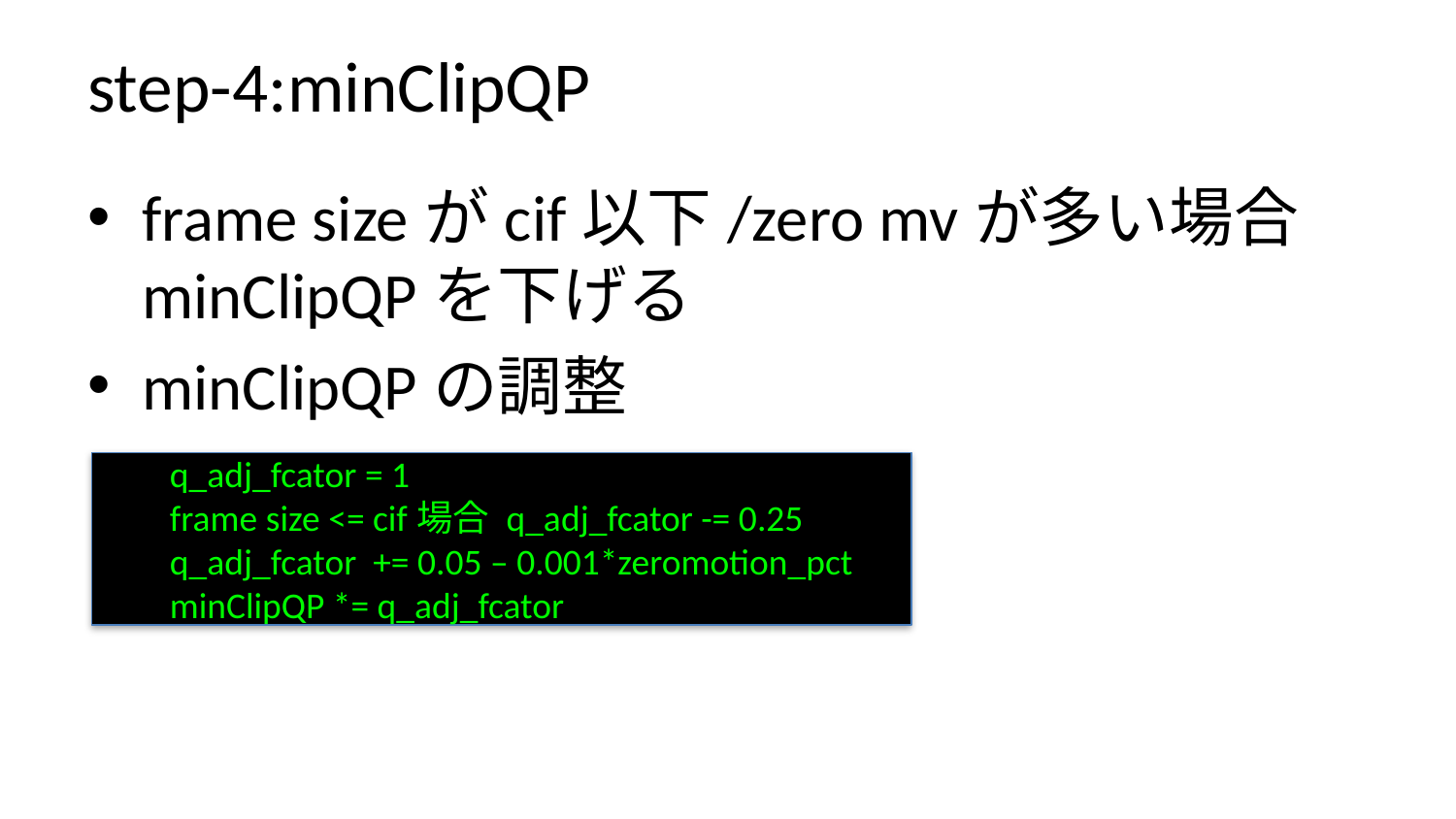

# step-4:minClipQP
frame sizeがcif以下/zero mvが多い場合minClipQPを下げる
minClipQPの調整

q_adj_fcator = 1
frame size <= cif場合 q_adj_fcator -= 0.25
q_adj_fcator  += 0.05 – 0.001*zeromotion_pct
minClipQP *= q_adj_fcator